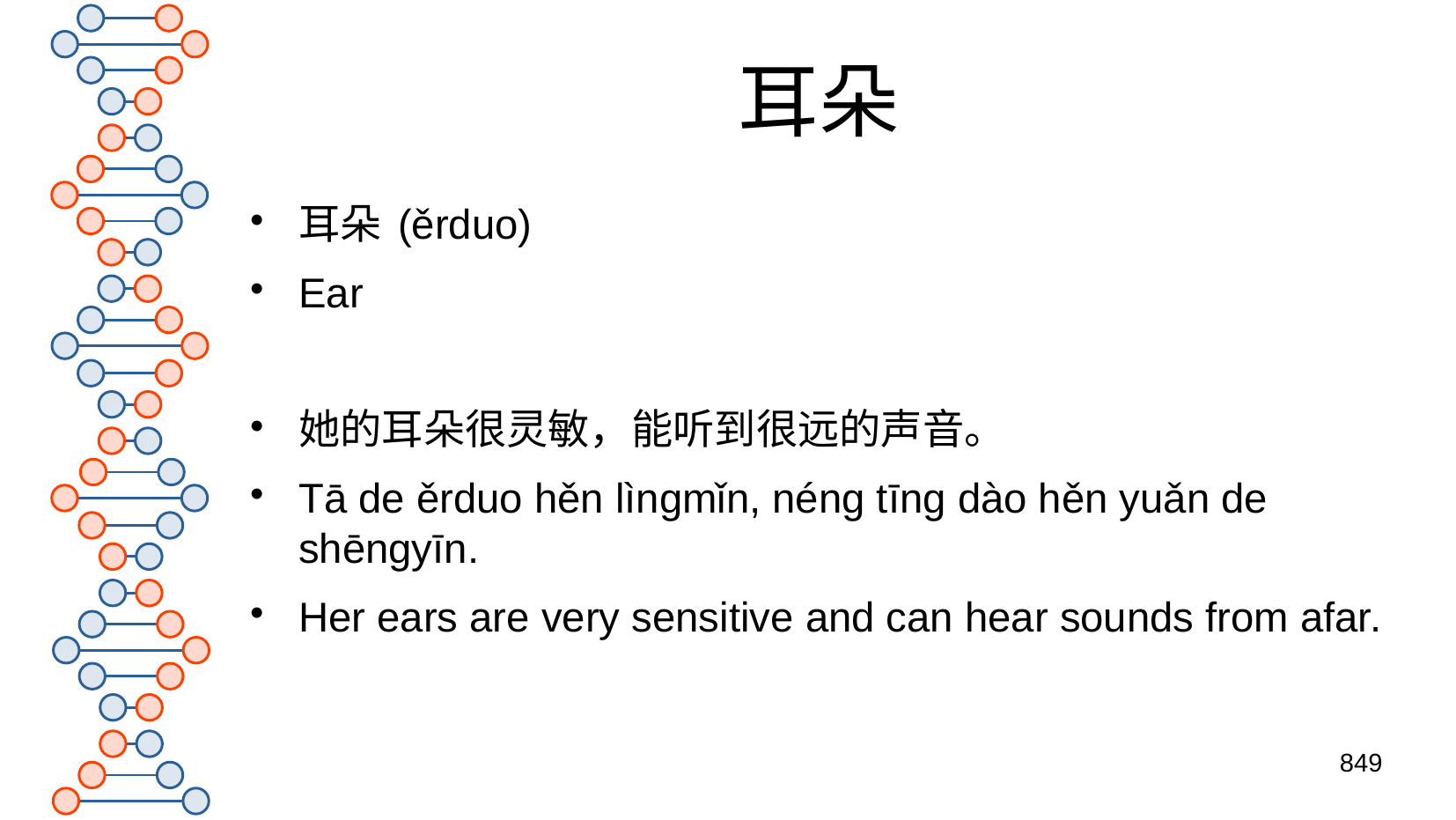

# 耳朵
耳朵 (ěrduo)
Ear

她的耳朵很灵敏，能听到很远的声音。
Tā de ěrduo hěn lìngmǐn, néng tīng dào hěn yuǎn de shēngyīn.
Her ears are very sensitive and can hear sounds from afar.

849